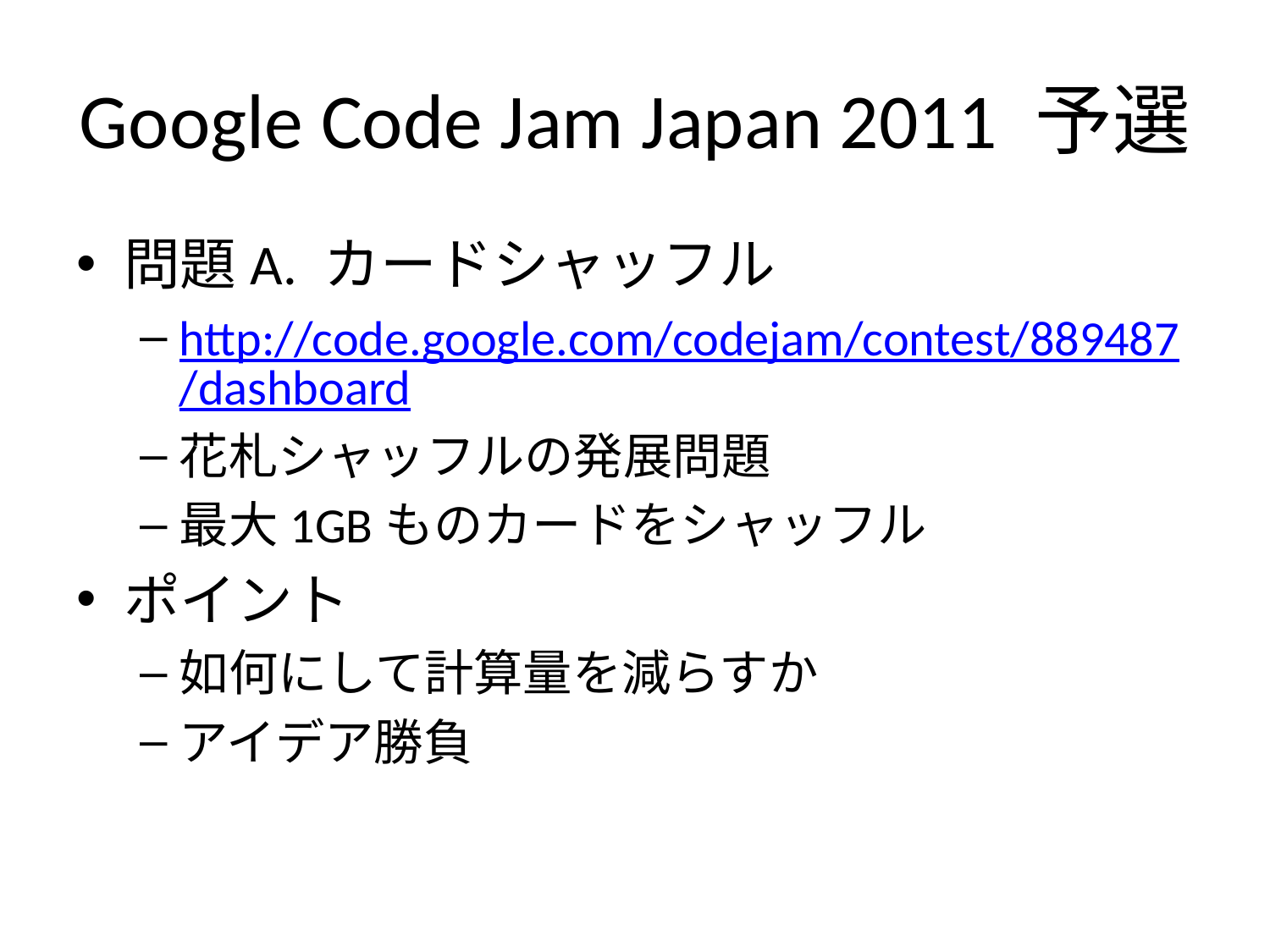

# Google Code Jam Japan 2011 予選
問題A. カードシャッフル
http://code.google.com/codejam/contest/889487/dashboard
花札シャッフルの発展問題
最大1GBものカードをシャッフル
ポイント
如何にして計算量を減らすか
アイデア勝負